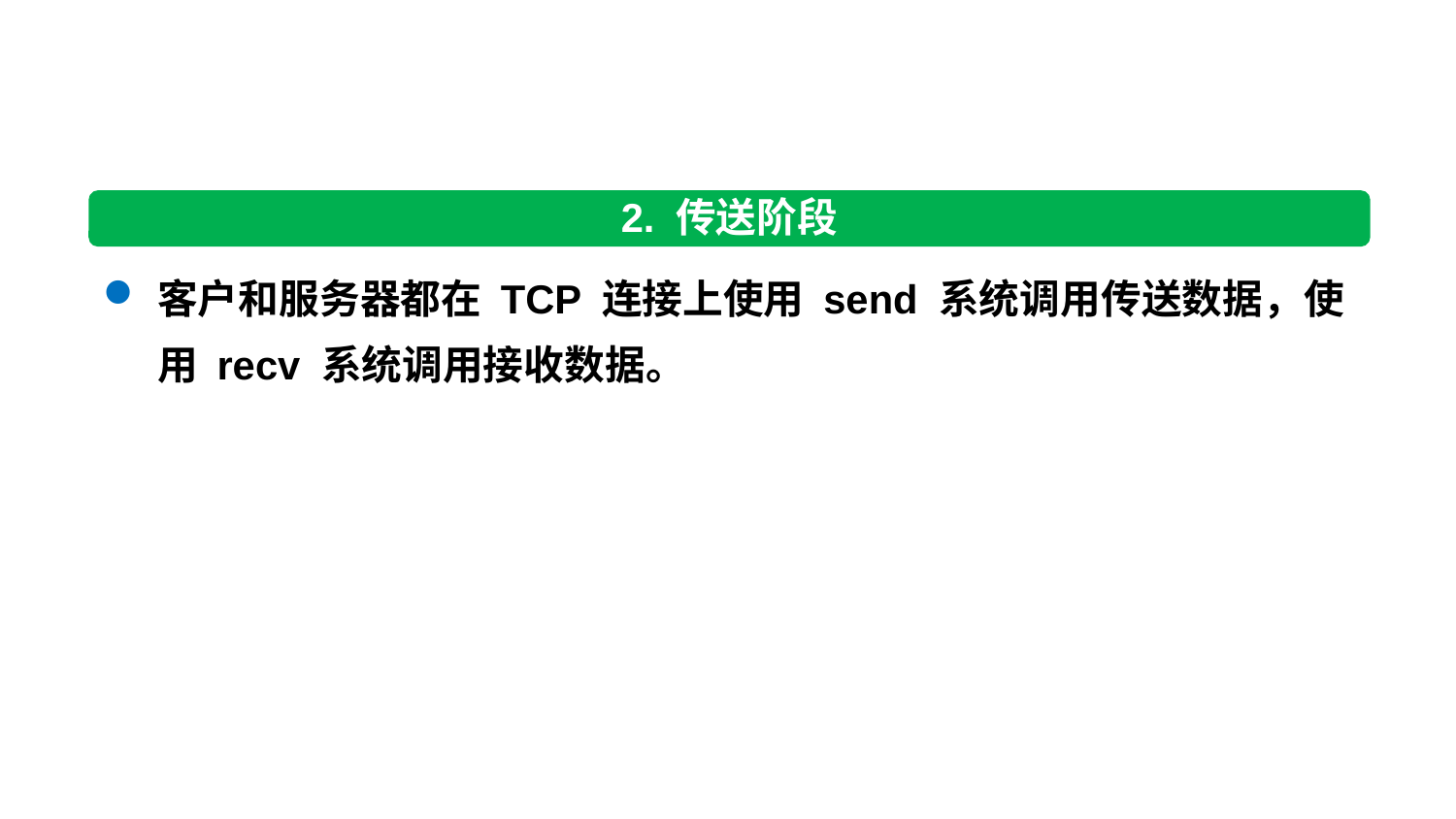

2. 传送阶段

客户和服务器都在 TCP 连接上使用 send 系统调用传送数据，使用 recv 系统调用接收数据。
201